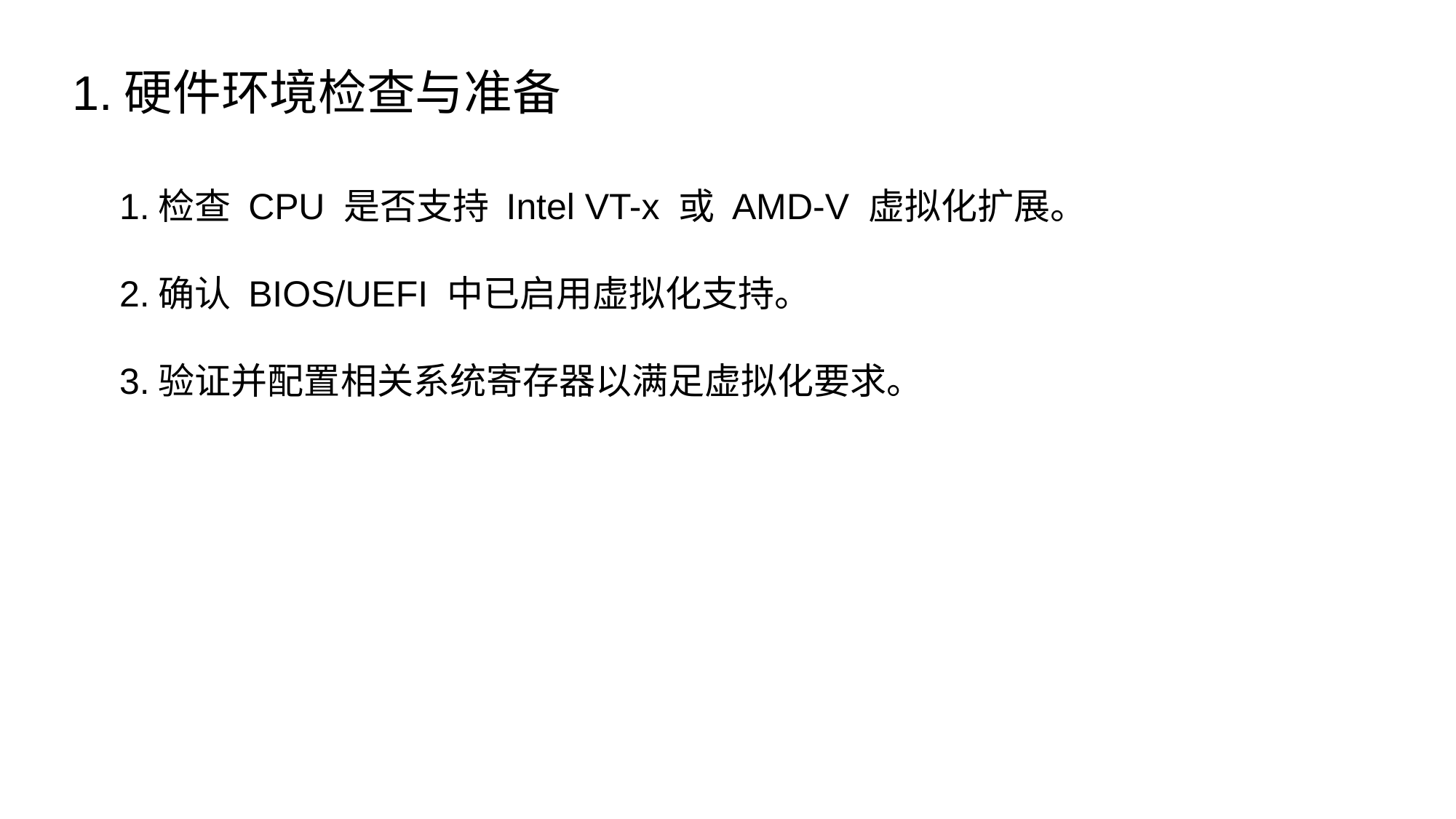

1.硬件环境检查与准备
1.检查 CPU 是否支持 Intel VT-x 或 AMD-V 虚拟化扩展。

2.确认 BIOS/UEFI 中已启用虚拟化支持。

3.验证并配置相关系统寄存器以满足虚拟化要求。
4